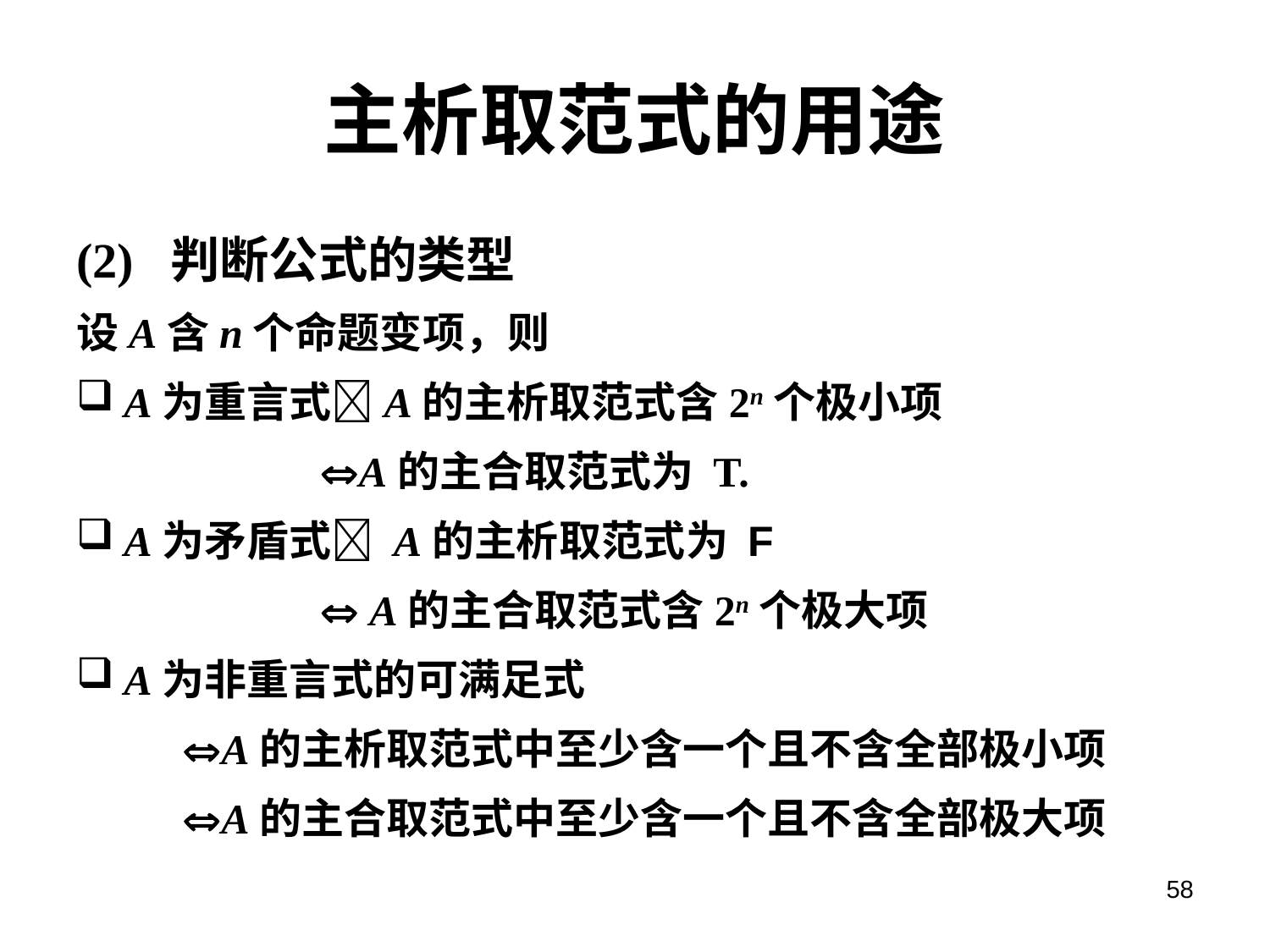

# 主析取范式的用途
(2)  判断公式的类型
设A含n个命题变项，则
A为重言式⇔A的主析取范式含2n个极小项
                       ⇔A的主合取范式为 T.
A为矛盾式⇔ A的主析取范式为 F
                       ⇔ A的主合取范式含2n个极大项
A为非重言式的可满足式
          ⇔A的主析取范式中至少含一个且不含全部极小项
          ⇔A的主合取范式中至少含一个且不含全部极大项

58